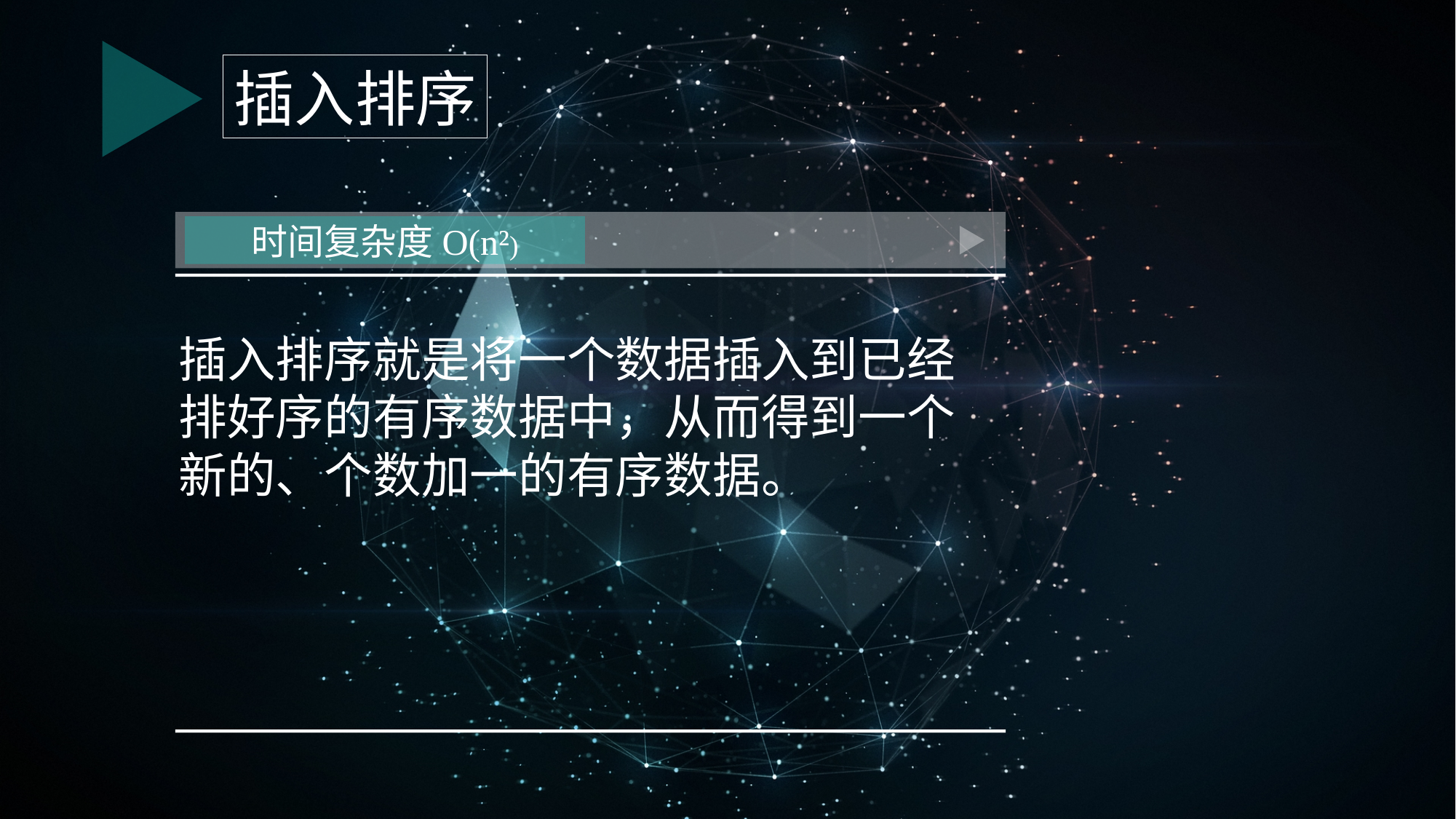

插入排序

时间复杂度O(n²)

插入排序就是将一个数据插入到已经排好序的有序数据中，从而得到一个新的、个数加一的有序数据。